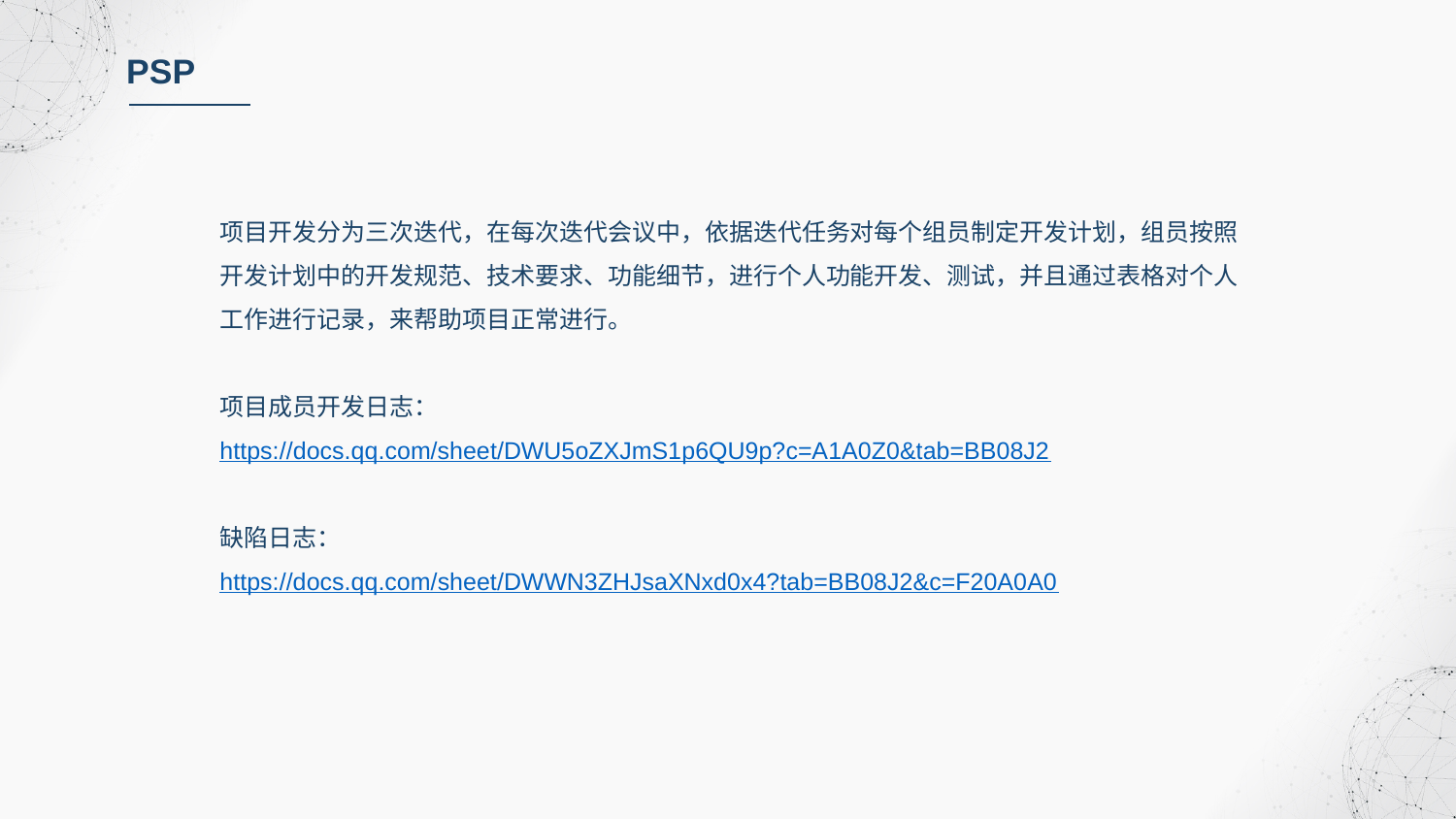

PSP

项目开发分为三次迭代，在每次迭代会议中，依据迭代任务对每个组员制定开发计划，组员按照开发计划中的开发规范、技术要求、功能细节，进行个人功能开发、测试，并且通过表格对个人工作进行记录，来帮助项目正常进行。

项目成员开发日志：
https://docs.qq.com/sheet/DWU5oZXJmS1p6QU9p?c=A1A0Z0&tab=BB08J2

缺陷日志：
https://docs.qq.com/sheet/DWWN3ZHJsaXNxd0x4?tab=BB08J2&c=F20A0A0